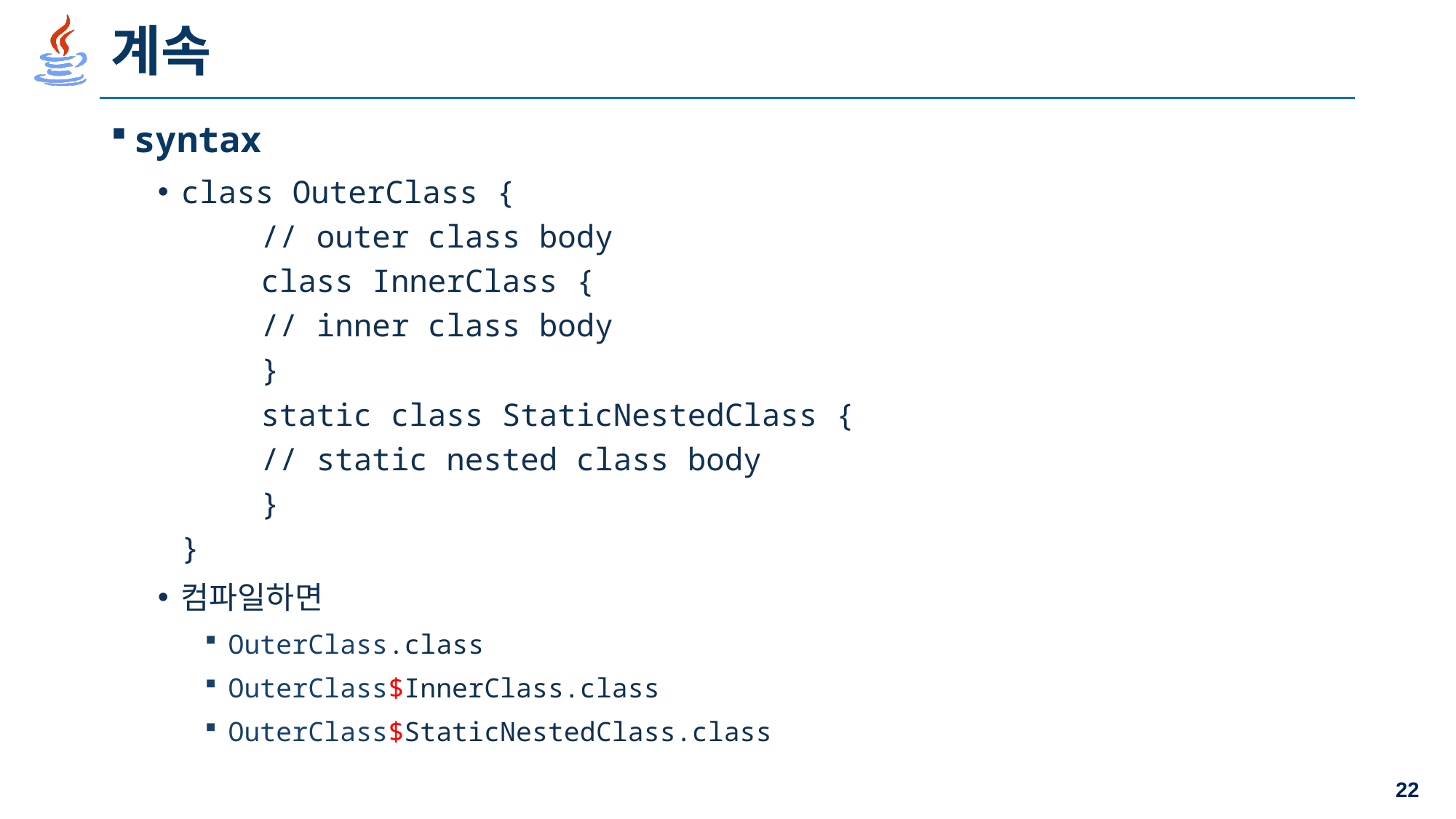

# 계속
syntax
class OuterClass {
		// outer class body
		class InnerClass {
			// inner class body
		}
		static class StaticNestedClass {
			// static nested class body
		}
}
컴파일하면
OuterClass.class
OuterClass$InnerClass.class
OuterClass$StaticNestedClass.class

22